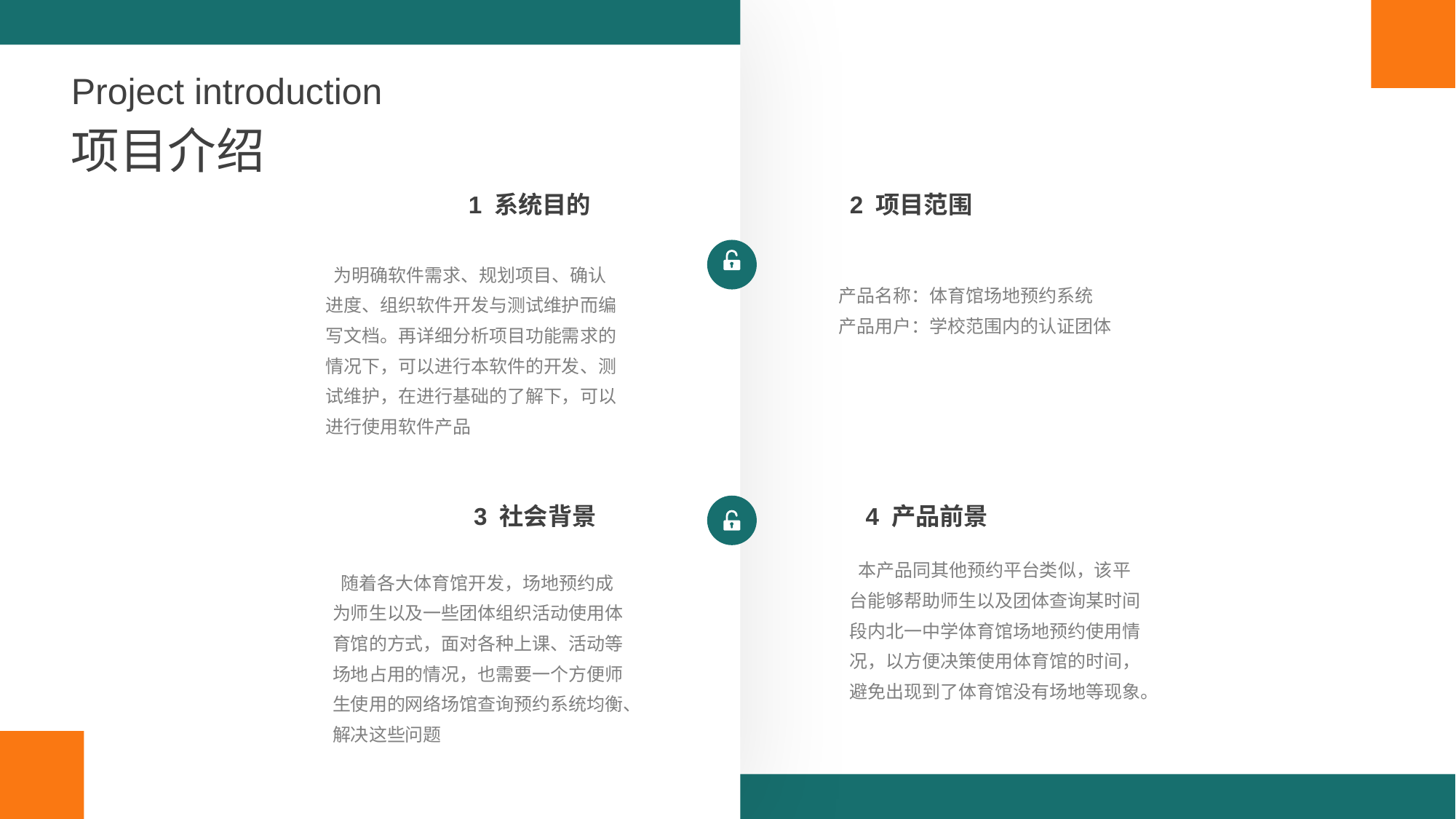

输入您的标题
Project introduction
项目介绍
1 系统目的
2 项目范围

 为明确软件需求、规划项目、确认进度、组织软件开发与测试维护而编写文档。再详细分析项目功能需求的情况下，可以进行本软件的开发、测试维护，在进行基础的了解下，可以进行使用软件产品

产品名称：体育馆场地预约系统
产品用户：学校范围内的认证团体

3 社会背景
4 产品前景

 本产品同其他预约平台类似，该平台能够帮助师生以及团体查询某时间段内北一中学体育馆场地预约使用情况，以方便决策使用体育馆的时间，避免出现到了体育馆没有场地等现象。
 随着各大体育馆开发，场地预约成为师生以及一些团体组织活动使用体育馆的方式，面对各种上课、活动等场地占用的情况，也需要一个方便师生使用的网络场馆查询预约系统均衡、解决这些问题